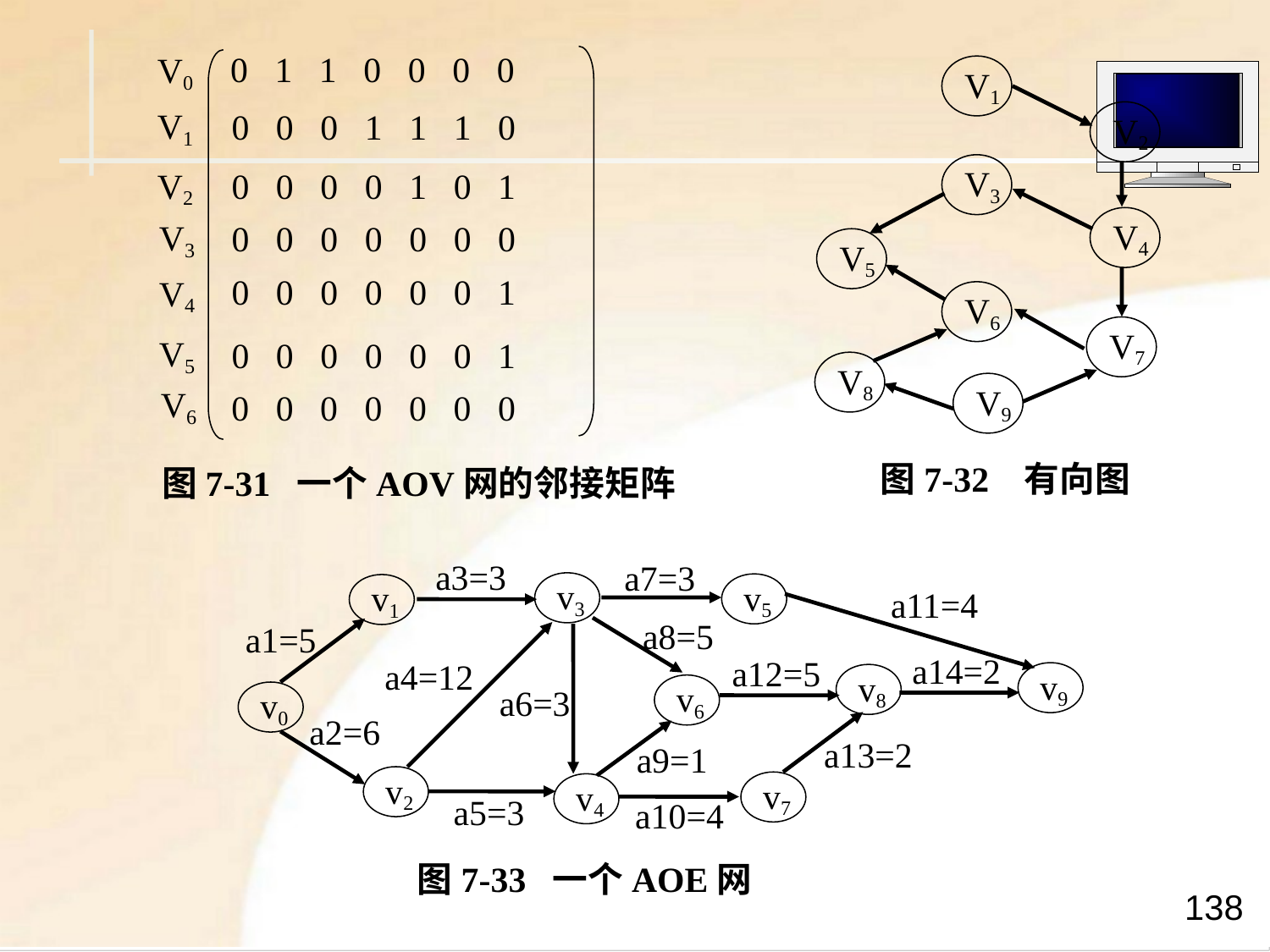

V0
0   1   1   0   0   0   0

V1
0   0   0   1   1   1   0
V2
0   0   0   0   1   0   1
V3
0   0   0   0   0   0   0
0   0   0   0   0   0   1
V4
V5
0   0   0   0   0   0   1
V6
0   0   0   0   0   0   0
图7-31  一个AOV网的邻接矩阵
V1

V2
V3

V4
V5

V6

V7

V8

V9

图7-32   有向图
a3=3

a7=3

v3
v5
v1
a11=4

a8=5

a1=5

a4=12

a6=3
a14=2

a12=5

v9
v8
v6
v0
a2=6

a13=2

a9=1
v2
v7
v4

a5=3
a10=4

图7-33  一个AOE网